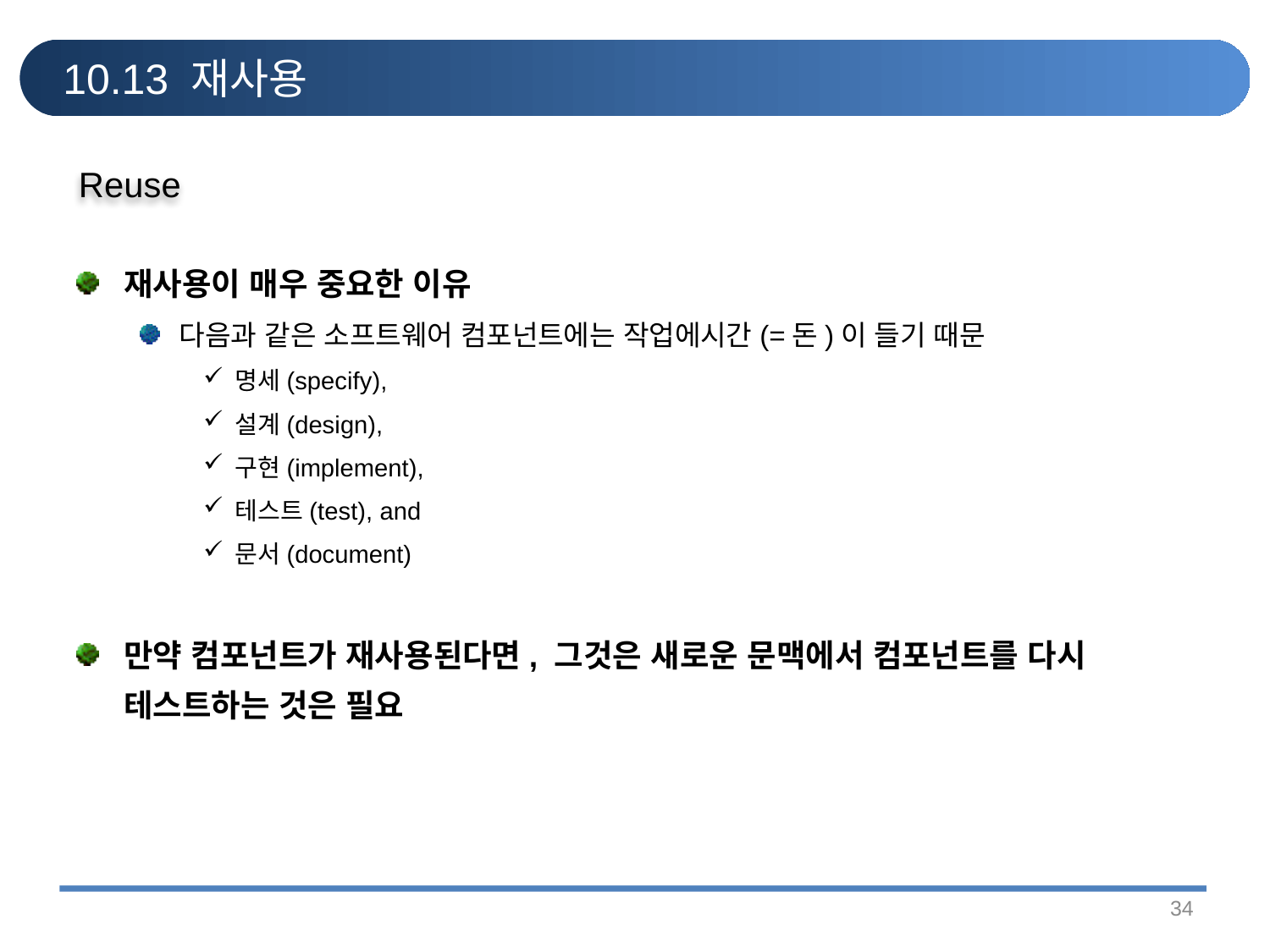

# 10.13 재사용
Reuse
재사용이 매우 중요한 이유
다음과 같은 소프트웨어 컴포넌트에는 작업에시간(=돈)이 들기 때문
명세(specify),
설계(design),
구현(implement),
테스트(test), and
문서(document)

만약 컴포넌트가 재사용된다면, 그것은 새로운 문맥에서 컴포넌트를 다시 테스트하는 것은 필요
34